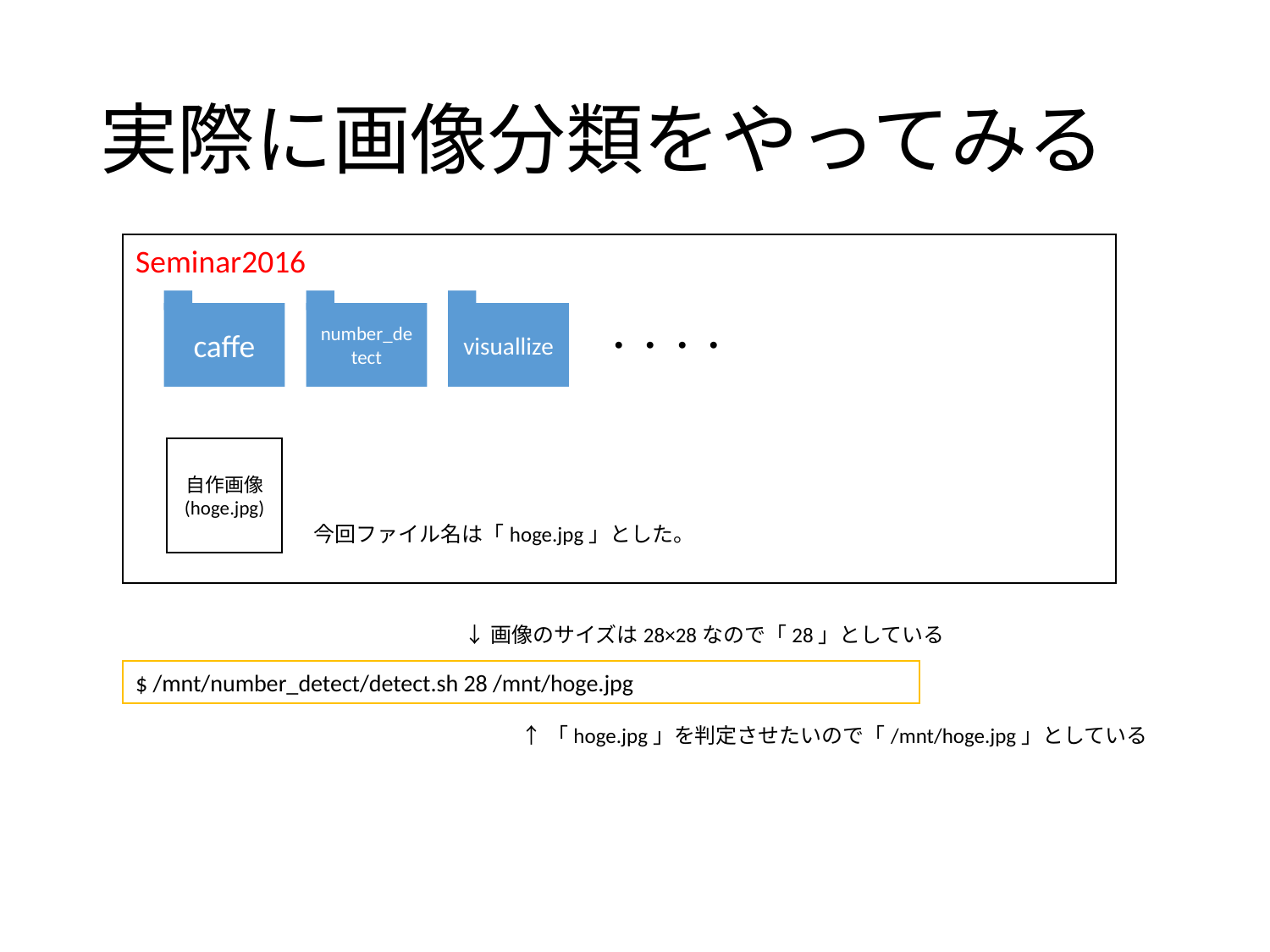

# 実際に画像分類をやってみる
Seminar2016

caffe

number_detect

visuallize
・・・・
自作画像
(hoge.jpg)
今回ファイル名は「hoge.jpg」とした。
↓画像のサイズは28×28なので「28」としている
$ /mnt/number_detect/detect.sh 28 /mnt/hoge.jpg
↑「hoge.jpg」を判定させたいので「/mnt/hoge.jpg」としている